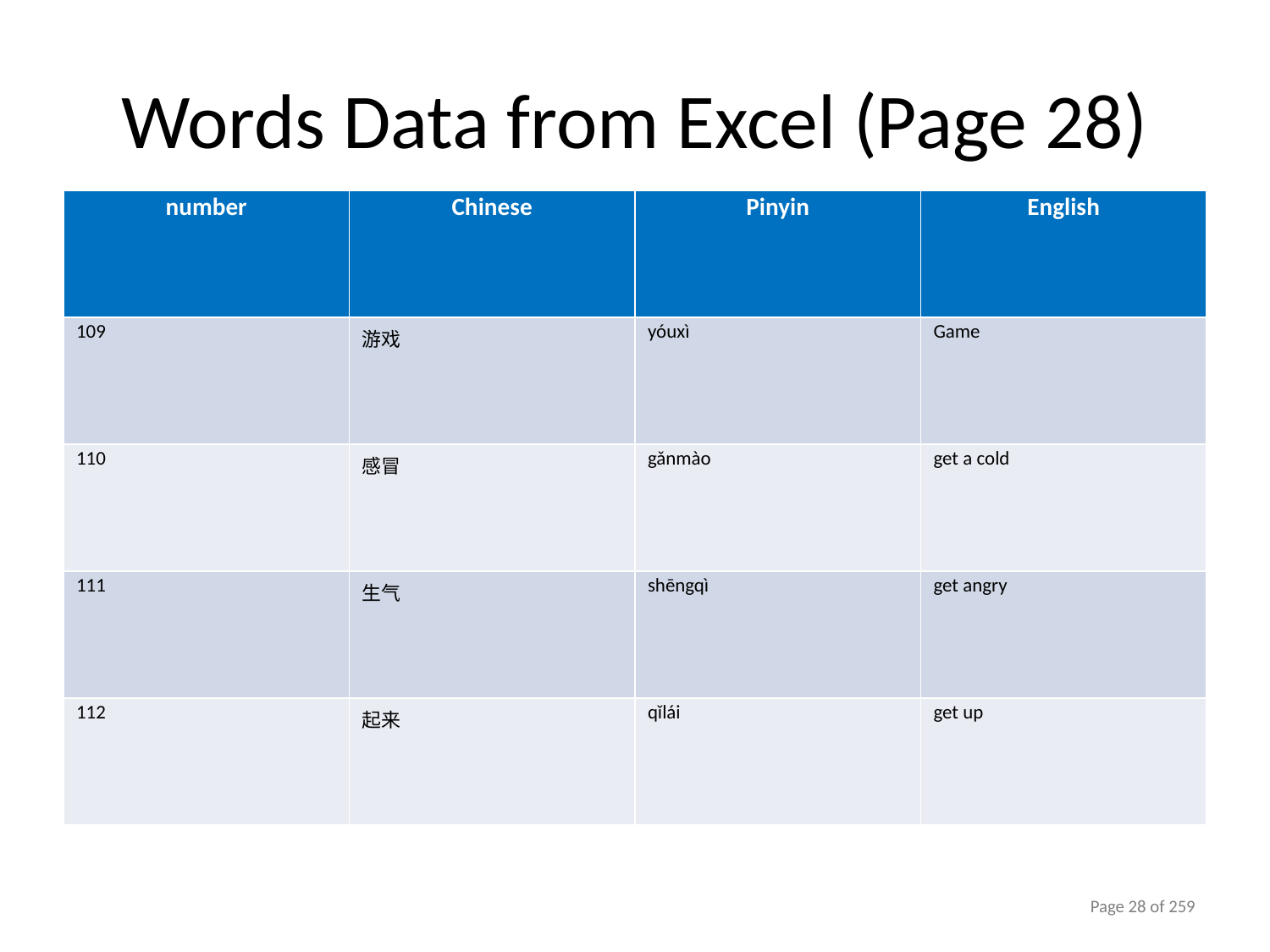

# Words Data from Excel (Page 28)
| number | Chinese | Pinyin | English |
| --- | --- | --- | --- |
| 109 | 游戏 | yóuxì | Game |
| 110 | 感冒 | gǎnmào | get a cold |
| 111 | 生气 | shēngqì | get angry |
| 112 | 起来 | qǐlái | get up |

Page 28 of 259